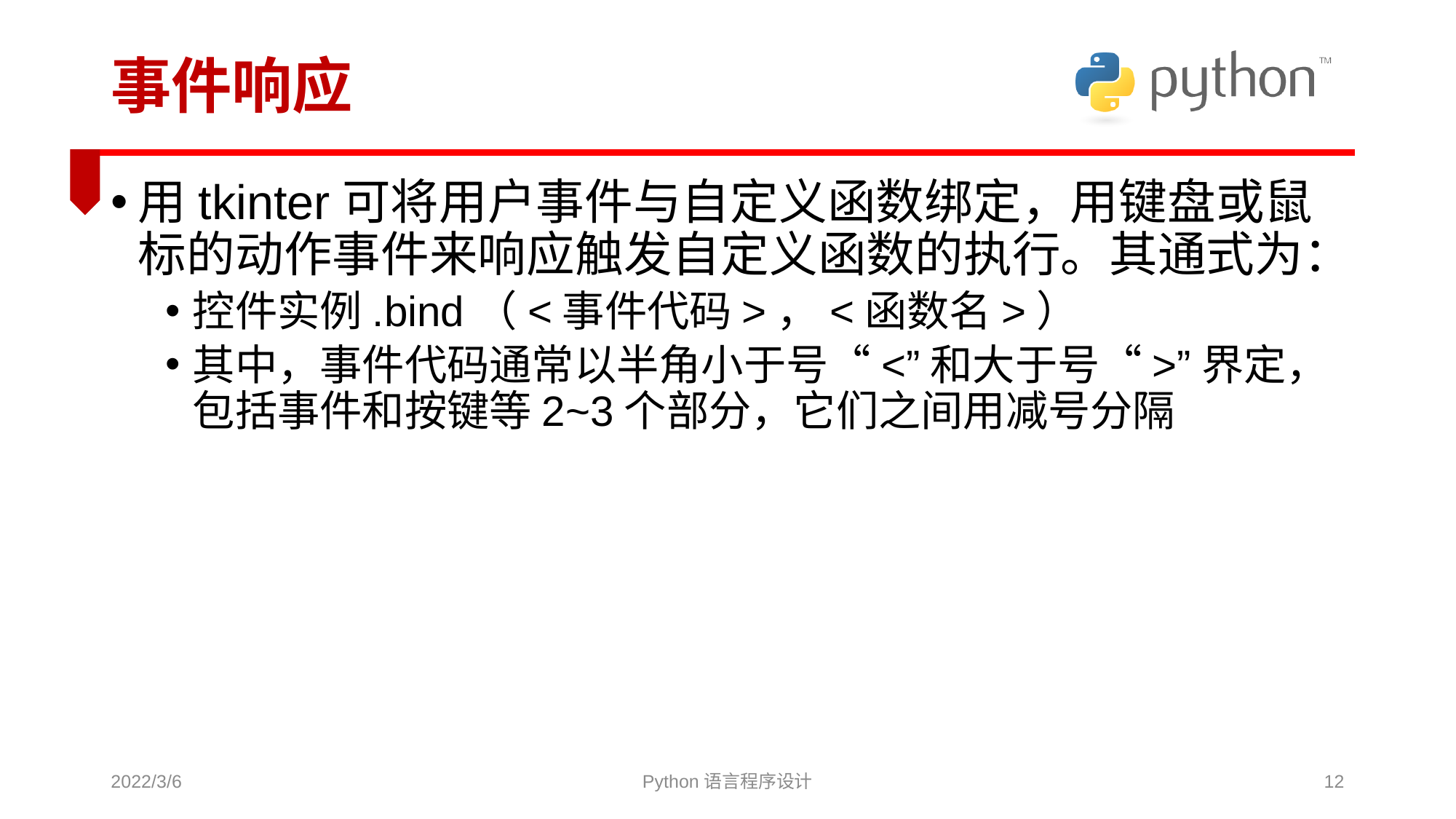

# 事件响应
用tkinter可将用户事件与自定义函数绑定，用键盘或鼠标的动作事件来响应触发自定义函数的执行。其通式为：
控件实例.bind（<事件代码>，<函数名>）
其中，事件代码通常以半角小于号“<”和大于号“>”界定，包括事件和按键等2~3个部分，它们之间用减号分隔

2022/3/6
Python语言程序设计
12